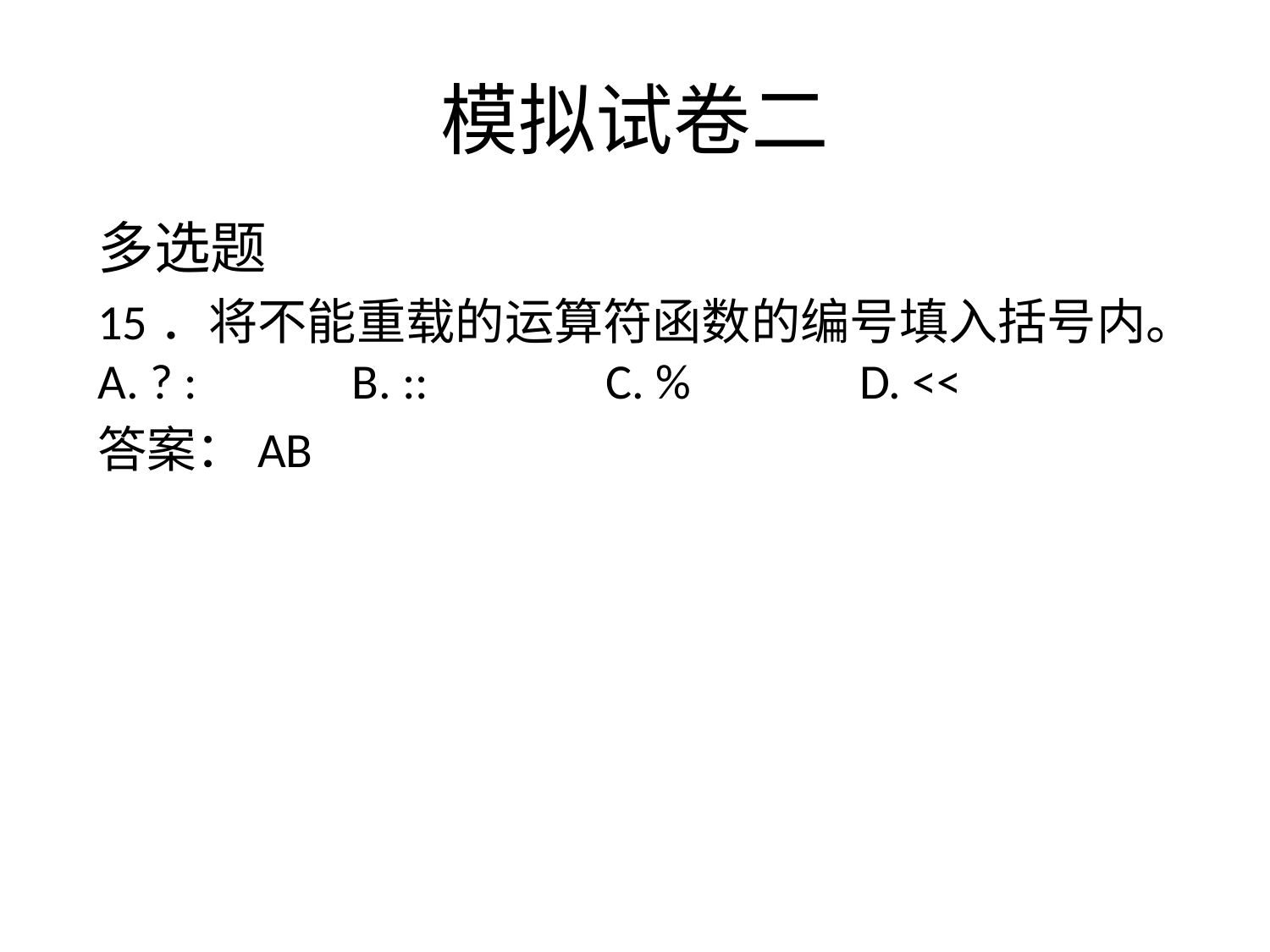

# 模拟试卷二
多选题
15．将不能重载的运算符函数的编号填入括号内。  A. ? :   	B. ::   		C. %   		D. <<
答案：AB